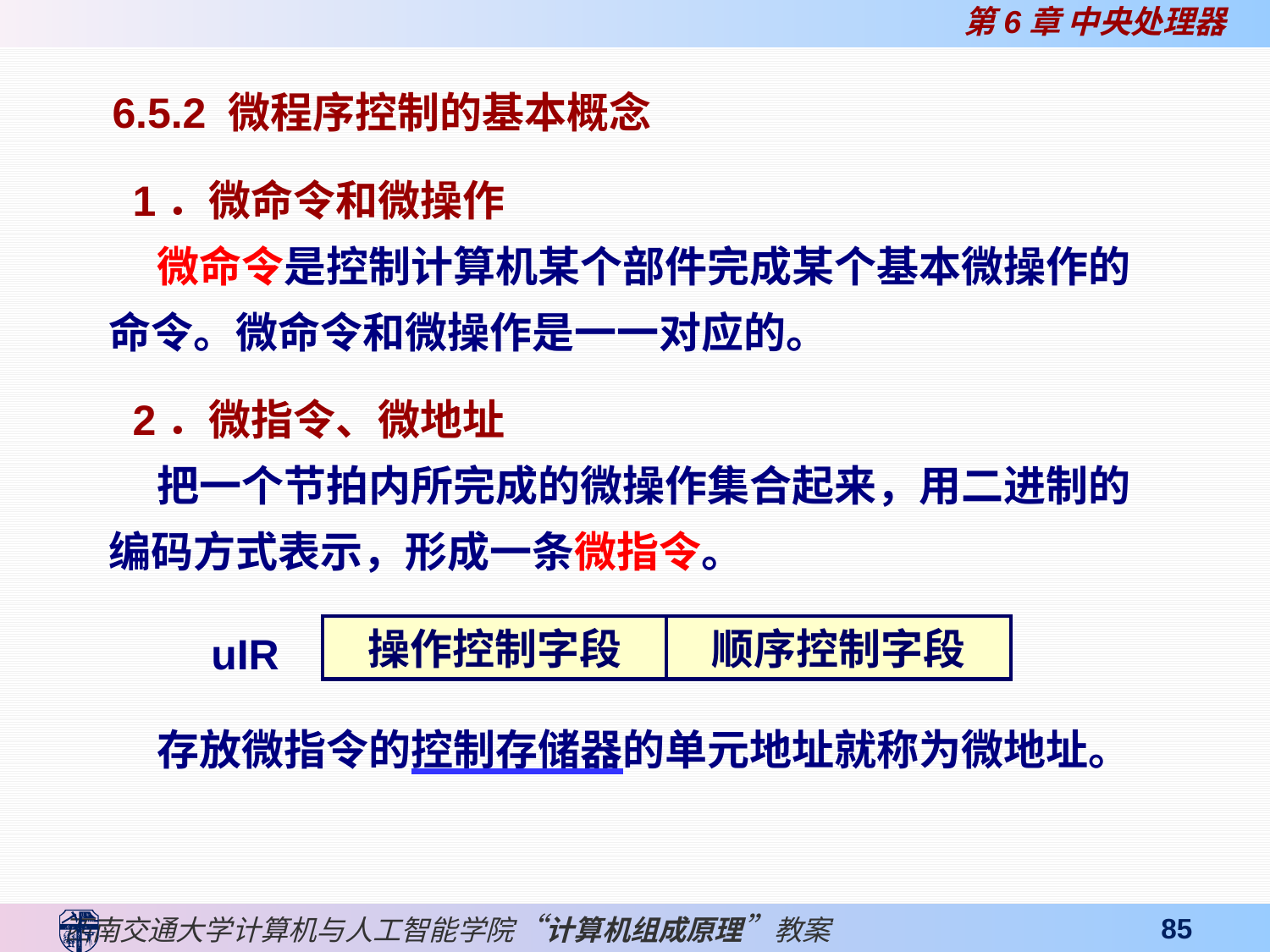

6.5.2 微程序控制的基本概念
  1．微命令和微操作
    微命令是控制计算机某个部件完成某个基本微操作的命令。微命令和微操作是一一对应的。
  2．微指令、微地址
    把一个节拍内所完成的微操作集合起来，用二进制的编码方式表示，形成一条微指令。

    存放微指令的控制存储器的单元地址就称为微地址。
操作控制字段
顺序控制字段
uIR